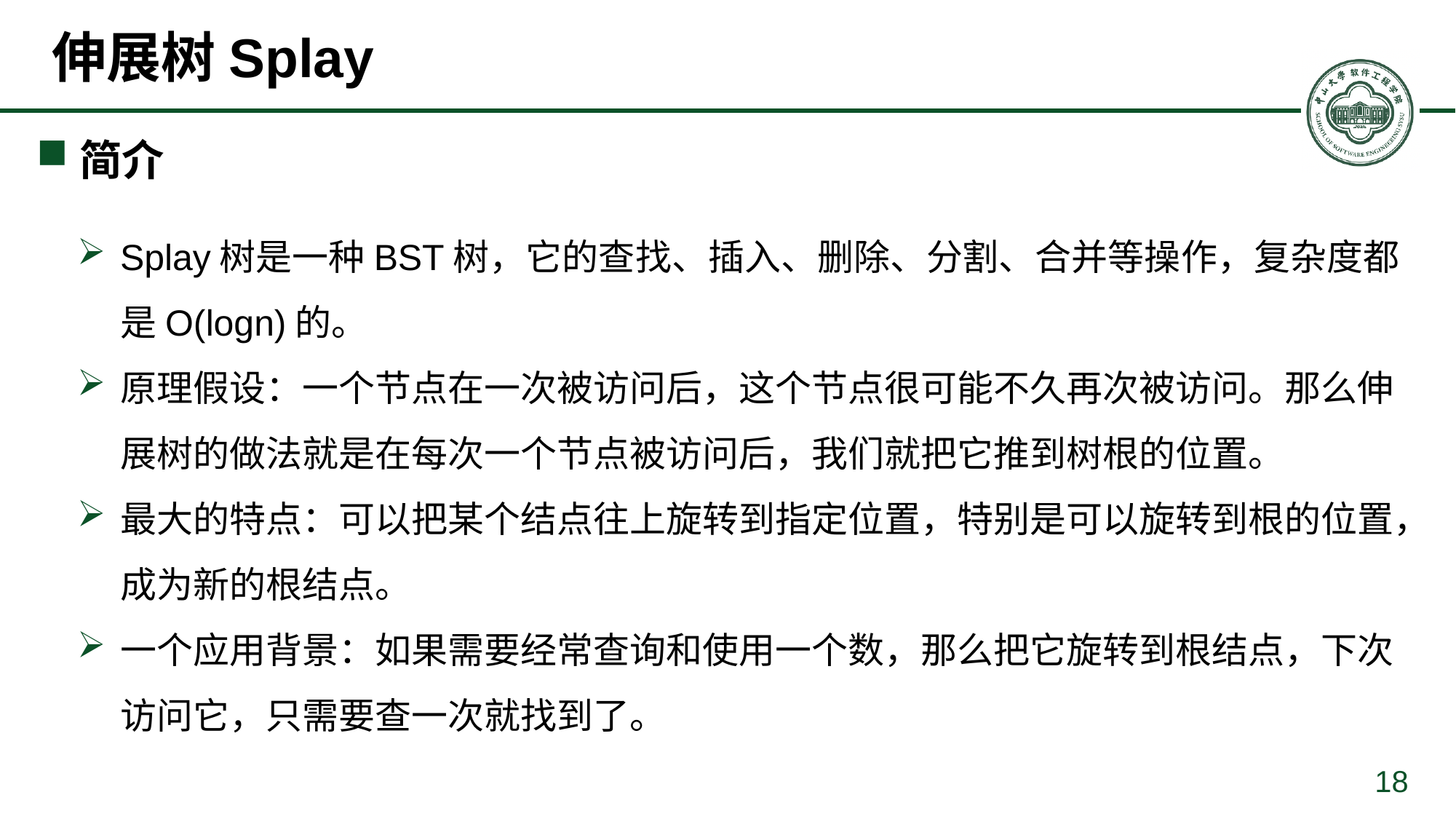

# 伸展树Splay
简介
Splay树是一种BST树，它的查找、插入、删除、分割、合并等操作，复杂度都是O(logn)的。
原理假设：一个节点在一次被访问后，这个节点很可能不久再次被访问。那么伸展树的做法就是在每次一个节点被访问后，我们就把它推到树根的位置。
最大的特点：可以把某个结点往上旋转到指定位置，特别是可以旋转到根的位置，成为新的根结点。
一个应用背景：如果需要经常查询和使用一个数，那么把它旋转到根结点，下次访问它，只需要查一次就找到了。

18